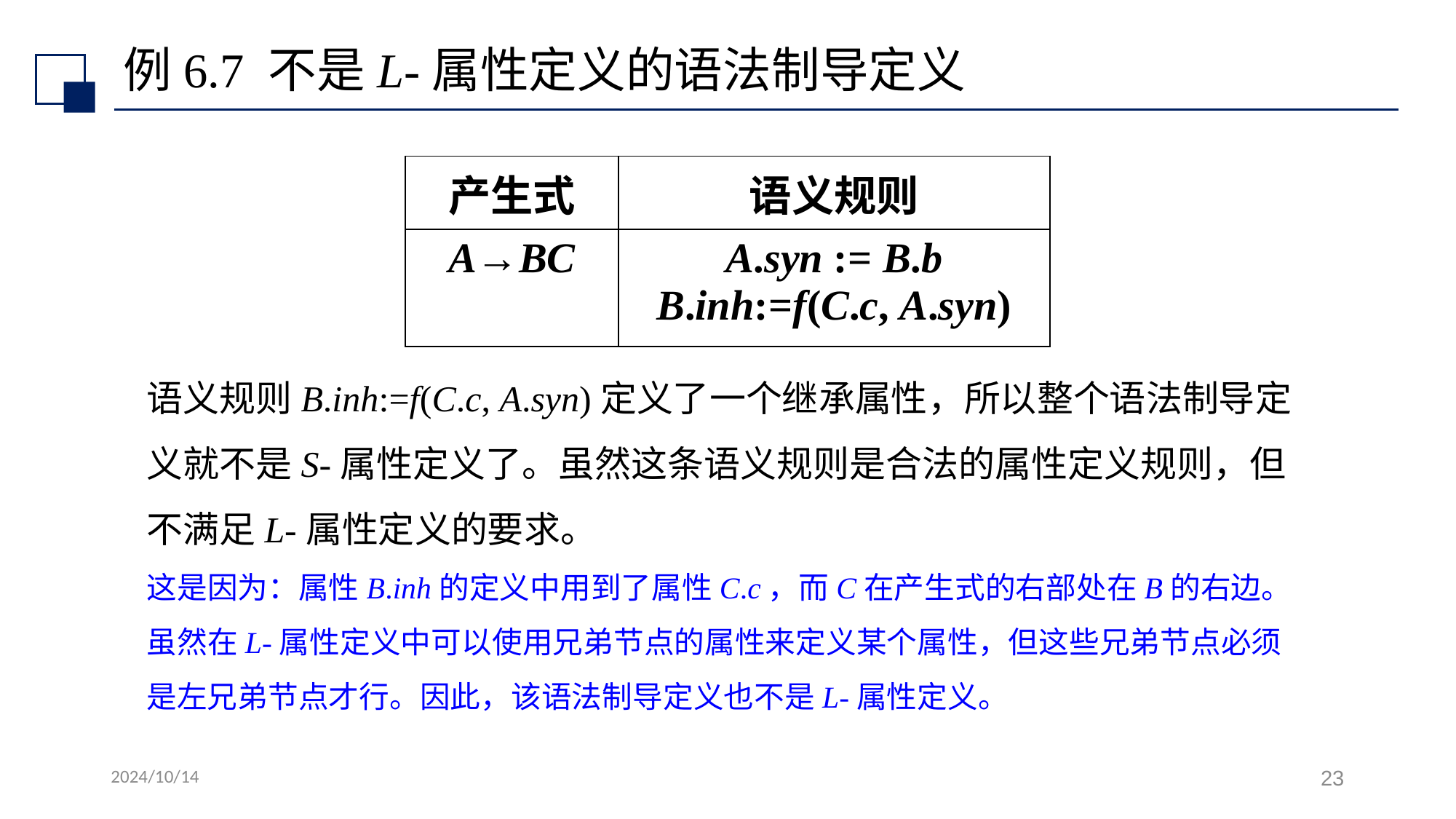

# 例6.7 不是L-属性定义的语法制导定义
| 产生式 | 语义规则 |
| --- | --- |
| A→BC | A.syn := B.b B.inh:=f(C.c, A.syn) |
语义规则B.inh:=f(C.c, A.syn)定义了一个继承属性，所以整个语法制导定义就不是S-属性定义了。虽然这条语义规则是合法的属性定义规则，但不满足L-属性定义的要求。
这是因为：属性B.inh的定义中用到了属性C.c，而C在产生式的右部处在B的右边。虽然在L-属性定义中可以使用兄弟节点的属性来定义某个属性，但这些兄弟节点必须是左兄弟节点才行。因此，该语法制导定义也不是L-属性定义。
2024/10/14
23